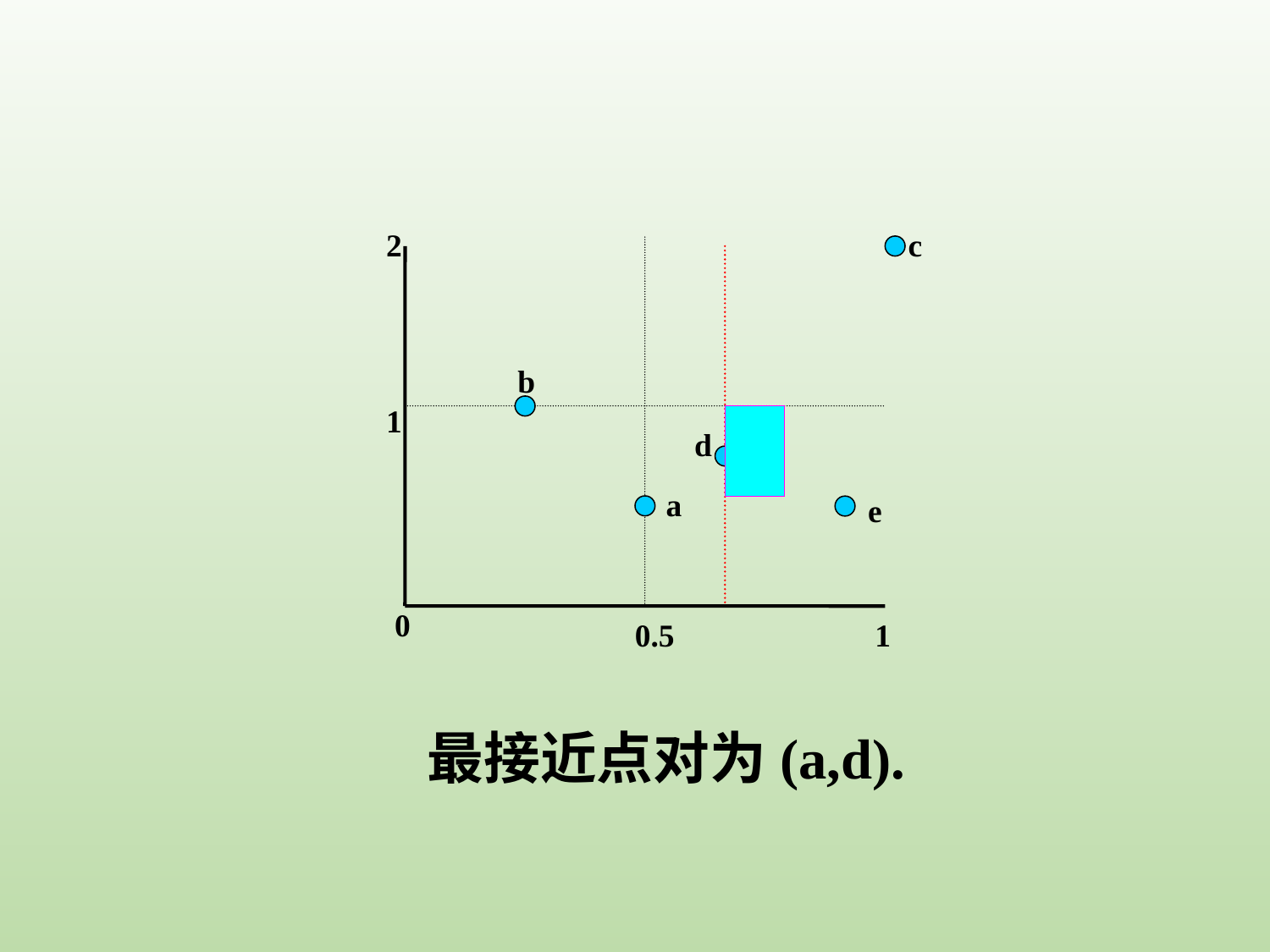

2
c

b
1

d

a
e

0
0.5
1
最接近点对为(a,d).